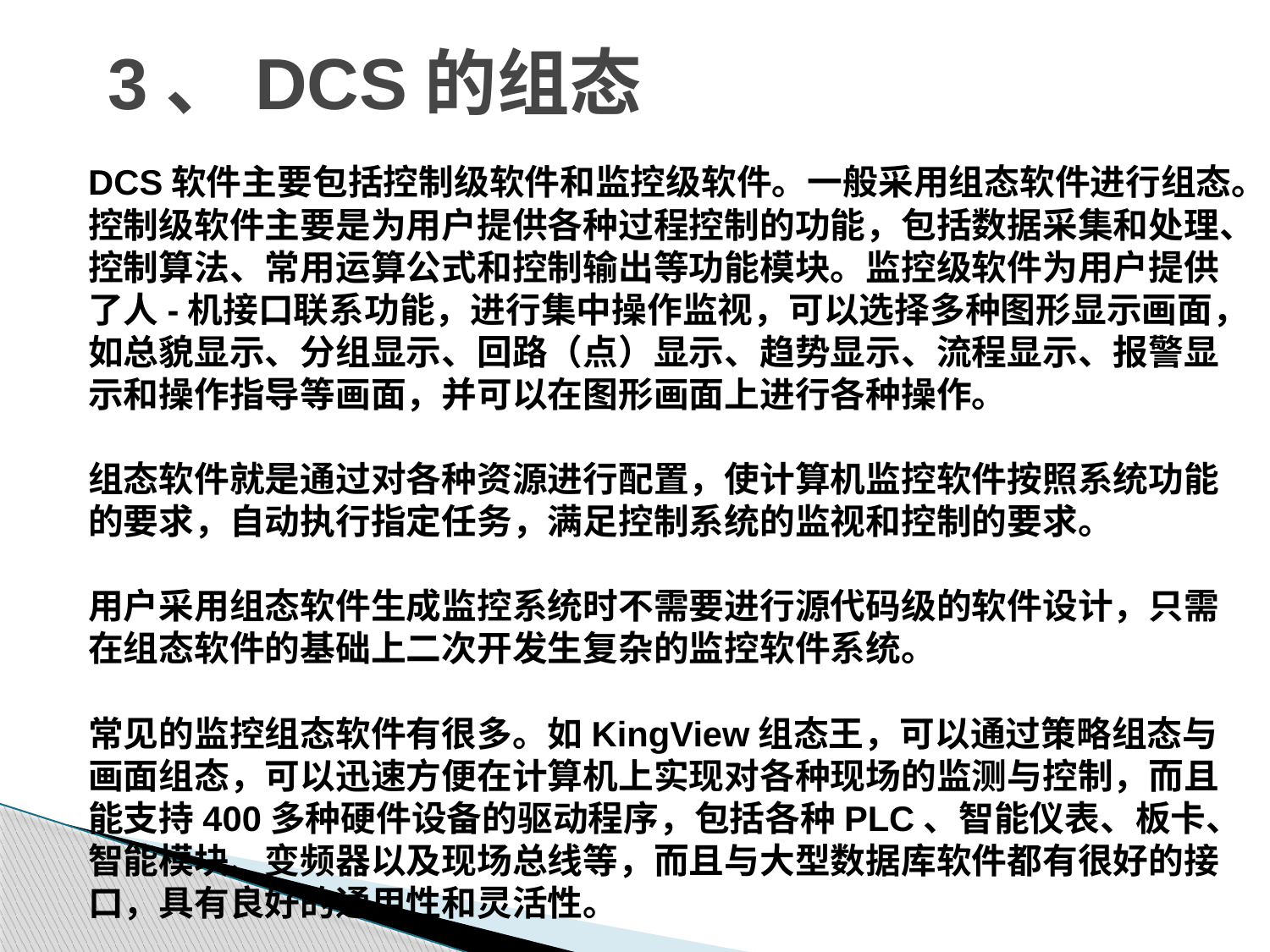

# 3、DCS的组态
	DCS软件主要包括控制级软件和监控级软件。一般采用组态软件进行组态。控制级软件主要是为用户提供各种过程控制的功能，包括数据采集和处理、控制算法、常用运算公式和控制输出等功能模块。监控级软件为用户提供了人-机接口联系功能，进行集中操作监视，可以选择多种图形显示画面，如总貌显示、分组显示、回路（点）显示、趋势显示、流程显示、报警显示和操作指导等画面，并可以在图形画面上进行各种操作。

	组态软件就是通过对各种资源进行配置，使计算机监控软件按照系统功能的要求，自动执行指定任务，满足控制系统的监视和控制的要求。

	用户采用组态软件生成监控系统时不需要进行源代码级的软件设计，只需在组态软件的基础上二次开发生复杂的监控软件系统。

	常见的监控组态软件有很多。如KingView组态王，可以通过策略组态与画面组态，可以迅速方便在计算机上实现对各种现场的监测与控制，而且能支持400多种硬件设备的驱动程序，包括各种PLC、智能仪表、板卡、智能模块、变频器以及现场总线等，而且与大型数据库软件都有很好的接口，具有良好的通用性和灵活性。